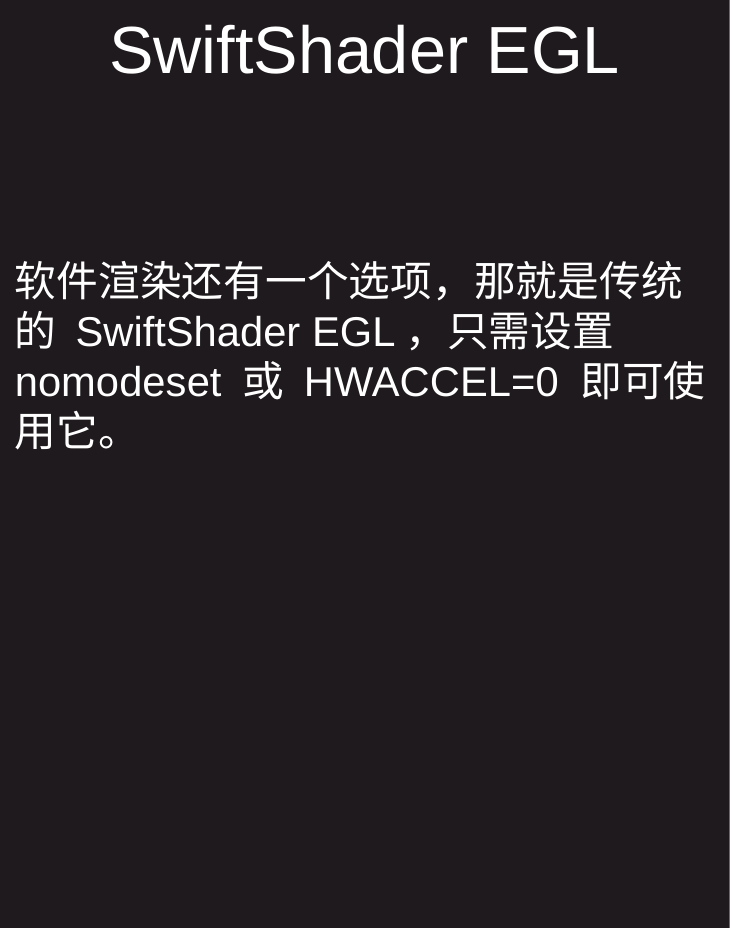

SwiftShader EGL
软件渲染还有一个选项，那就是传统的 SwiftShader EGL，只需设置nomodeset 或 HWACCEL=0 即可使用它。